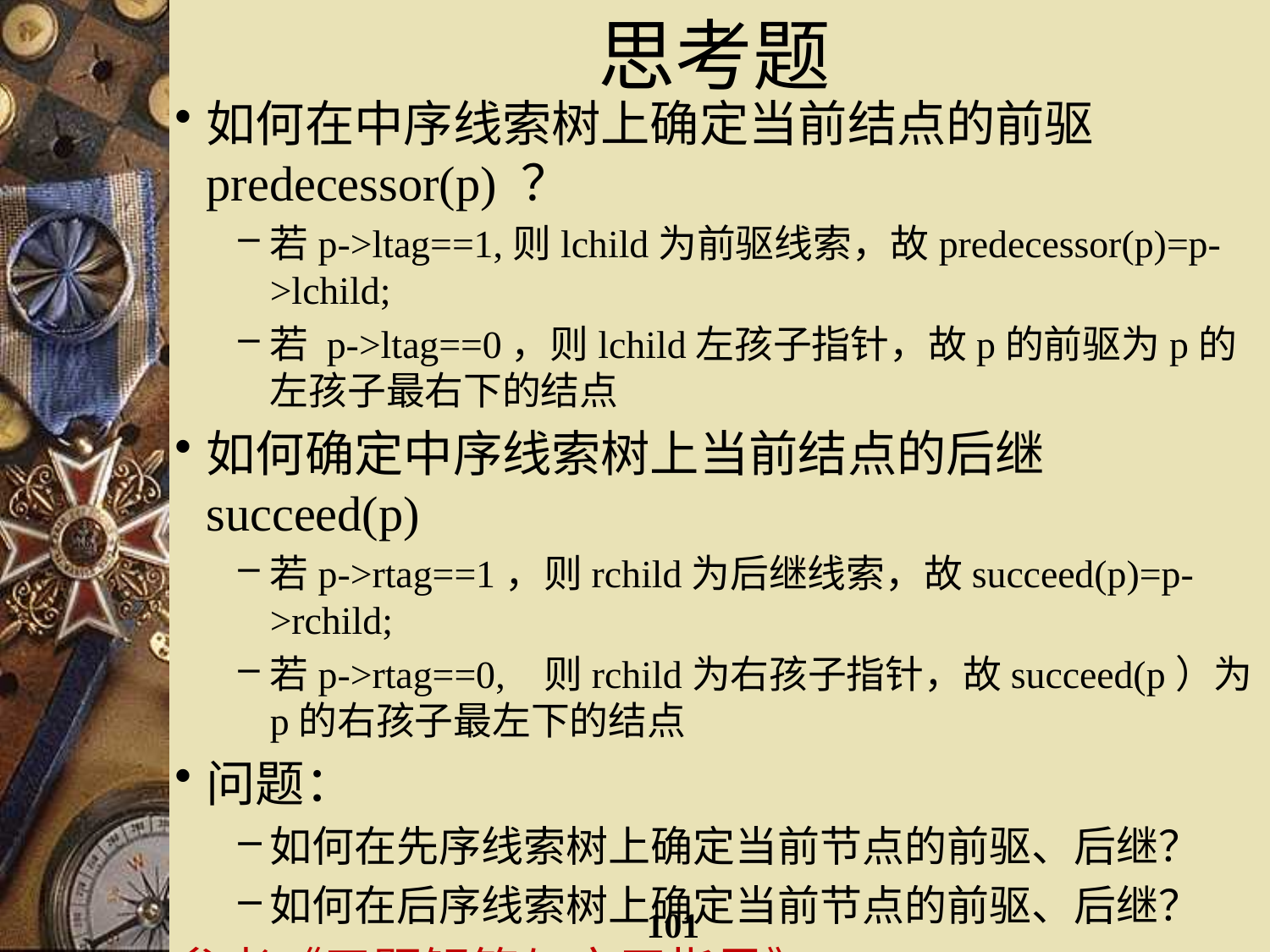

# 思考题
如何在中序线索树上确定当前结点的前驱predecessor(p) ？
若p->ltag==1,则lchild为前驱线索，故predecessor(p)=p->lchild;
若 p->ltag==0，则lchild左孩子指针，故p的前驱为p的左孩子最右下的结点
如何确定中序线索树上当前结点的后继 succeed(p)
若p->rtag==1，则rchild为后继线索，故succeed(p)=p->rchild;
若p->rtag==0,   则rchild为右孩子指针，故succeed(p）为p的右孩子最左下的结点
问题：
如何在先序线索树上确定当前节点的前驱、后继？
如何在后序线索树上确定当前节点的前驱、后继？
参考《习题解答与实习指导》